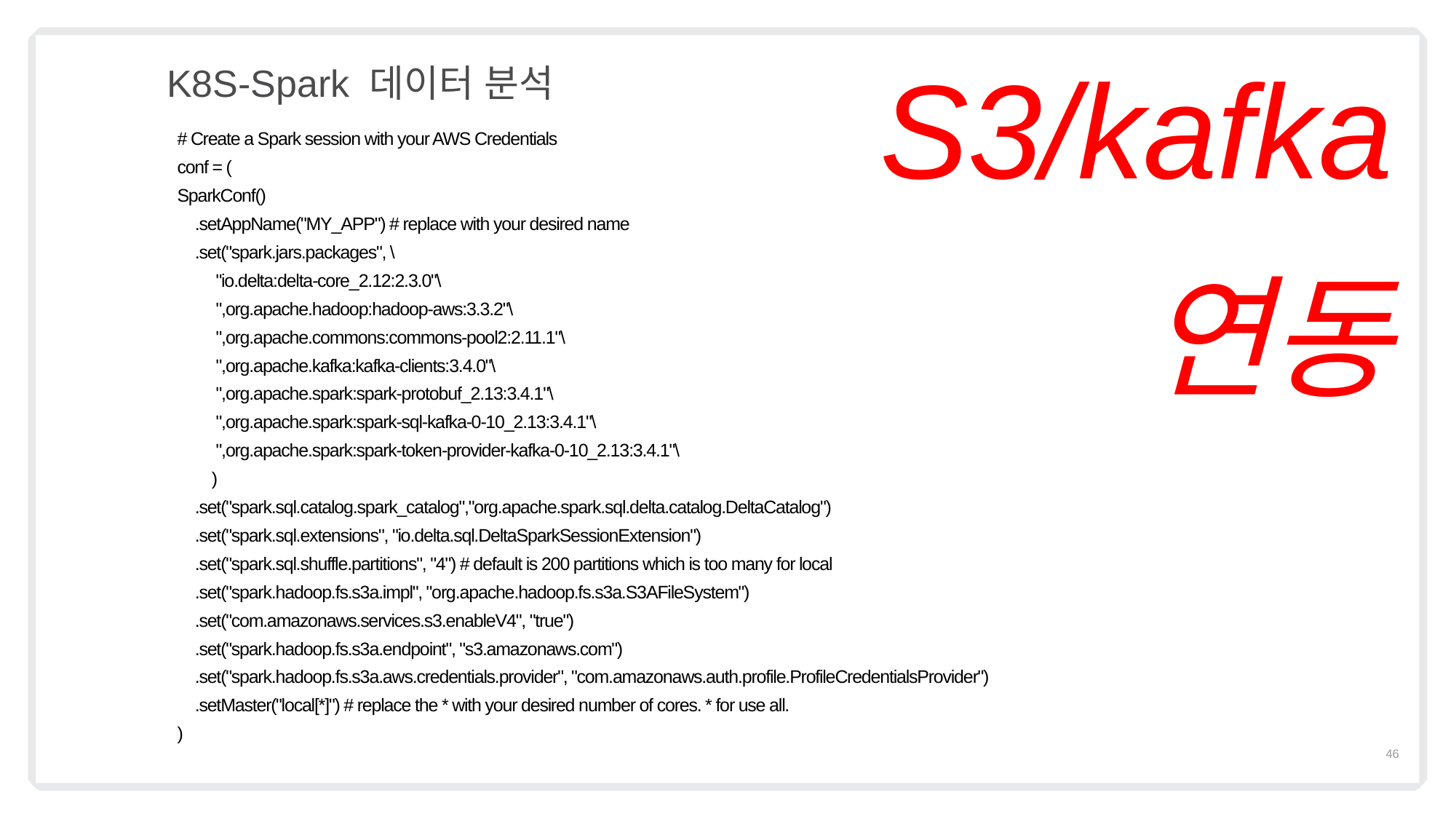

S3/kafka 연동
K8S-Spark 데이터 분석
# Create a Spark session with your AWS Credentials
conf = (
SparkConf()
    .setAppName("MY_APP") # replace with your desired name
    .set("spark.jars.packages", \
         "io.delta:delta-core_2.12:2.3.0"\
         ",org.apache.hadoop:hadoop-aws:3.3.2"\
         ",org.apache.commons:commons-pool2:2.11.1"\
         ",org.apache.kafka:kafka-clients:3.4.0"\
         ",org.apache.spark:spark-protobuf_2.13:3.4.1"\
         ",org.apache.spark:spark-sql-kafka-0-10_2.13:3.4.1"\
         ",org.apache.spark:spark-token-provider-kafka-0-10_2.13:3.4.1"\
        )
    .set("spark.sql.catalog.spark_catalog","org.apache.spark.sql.delta.catalog.DeltaCatalog")
    .set("spark.sql.extensions", "io.delta.sql.DeltaSparkSessionExtension")
    .set("spark.sql.shuffle.partitions", "4") # default is 200 partitions which is too many for local
    .set("spark.hadoop.fs.s3a.impl", "org.apache.hadoop.fs.s3a.S3AFileSystem")
    .set("com.amazonaws.services.s3.enableV4", "true")
    .set("spark.hadoop.fs.s3a.endpoint", "s3.amazonaws.com")
    .set("spark.hadoop.fs.s3a.aws.credentials.provider", "com.amazonaws.auth.profile.ProfileCredentialsProvider")
    .setMaster("local[*]") # replace the * with your desired number of cores. * for use all.
)